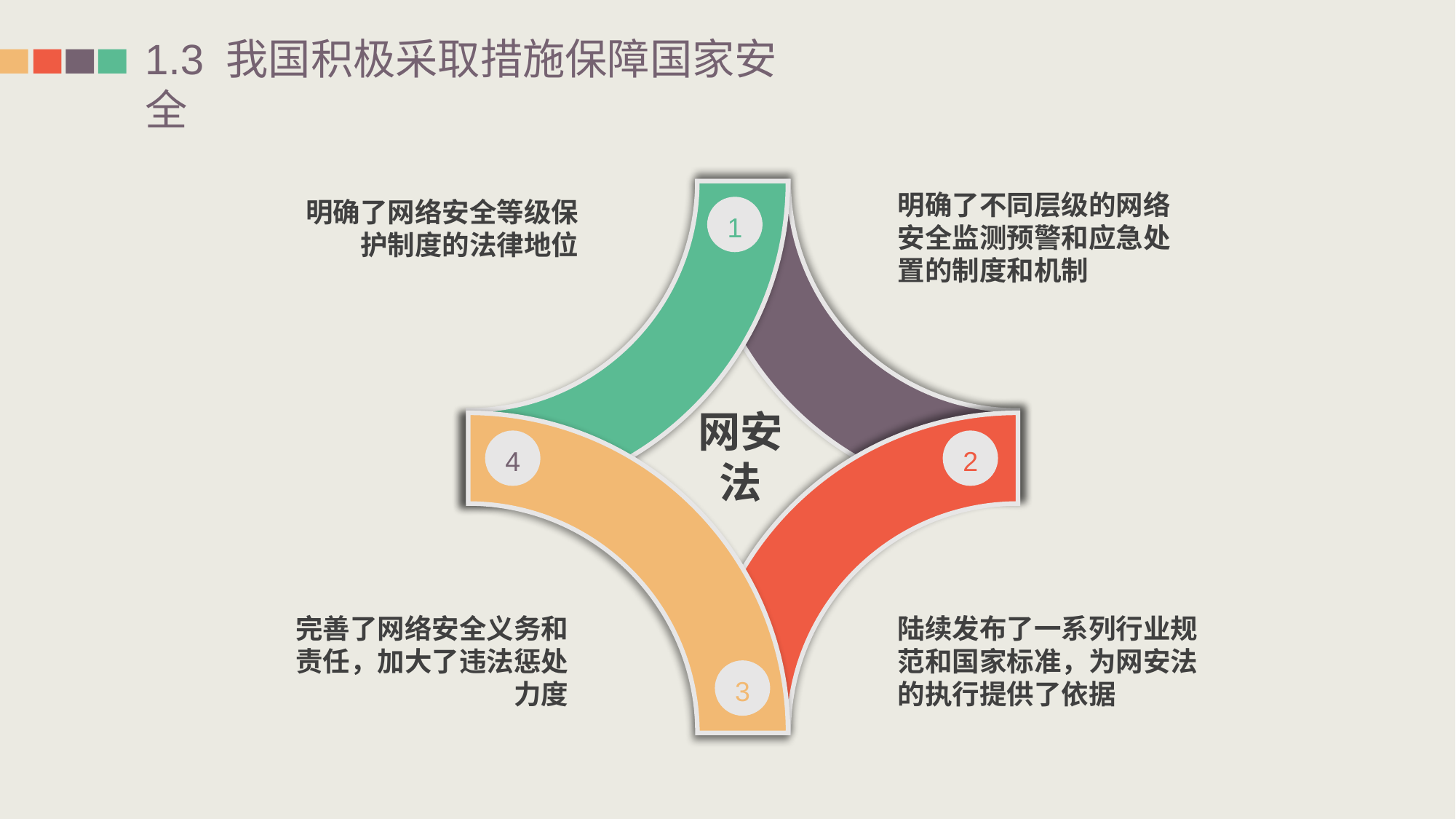

1.3 我国积极采取措施保障国家安全

1

4
2
3
明确了不同层级的网络安全监测预警和应急处置的制度和机制
明确了网络安全等级保护制度的法律地位

网安法

完善了网络安全义务和责任，加大了违法惩处力度
陆续发布了一系列行业规范和国家标准，为网安法的执行提供了依据